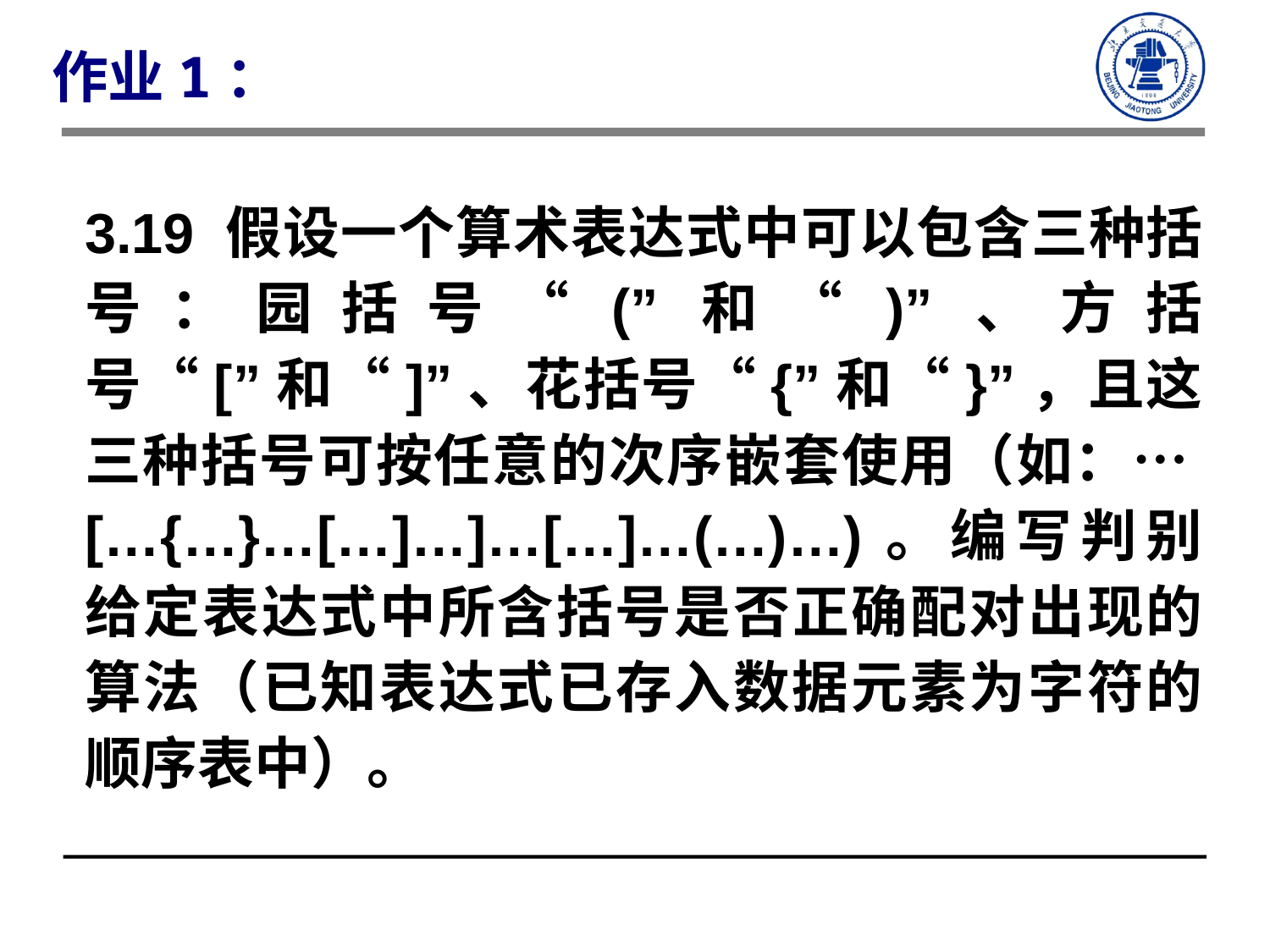

作业1：
3.19 假设一个算术表达式中可以包含三种括号：园括号“(”和“)”、方括号“[”和“]”、花括号“{”和“}”，且这三种括号可按任意的次序嵌套使用（如：…[…{…}…[…]…]…[…]…(…)…)。编写判别给定表达式中所含括号是否正确配对出现的算法（已知表达式已存入数据元素为字符的顺序表中）。